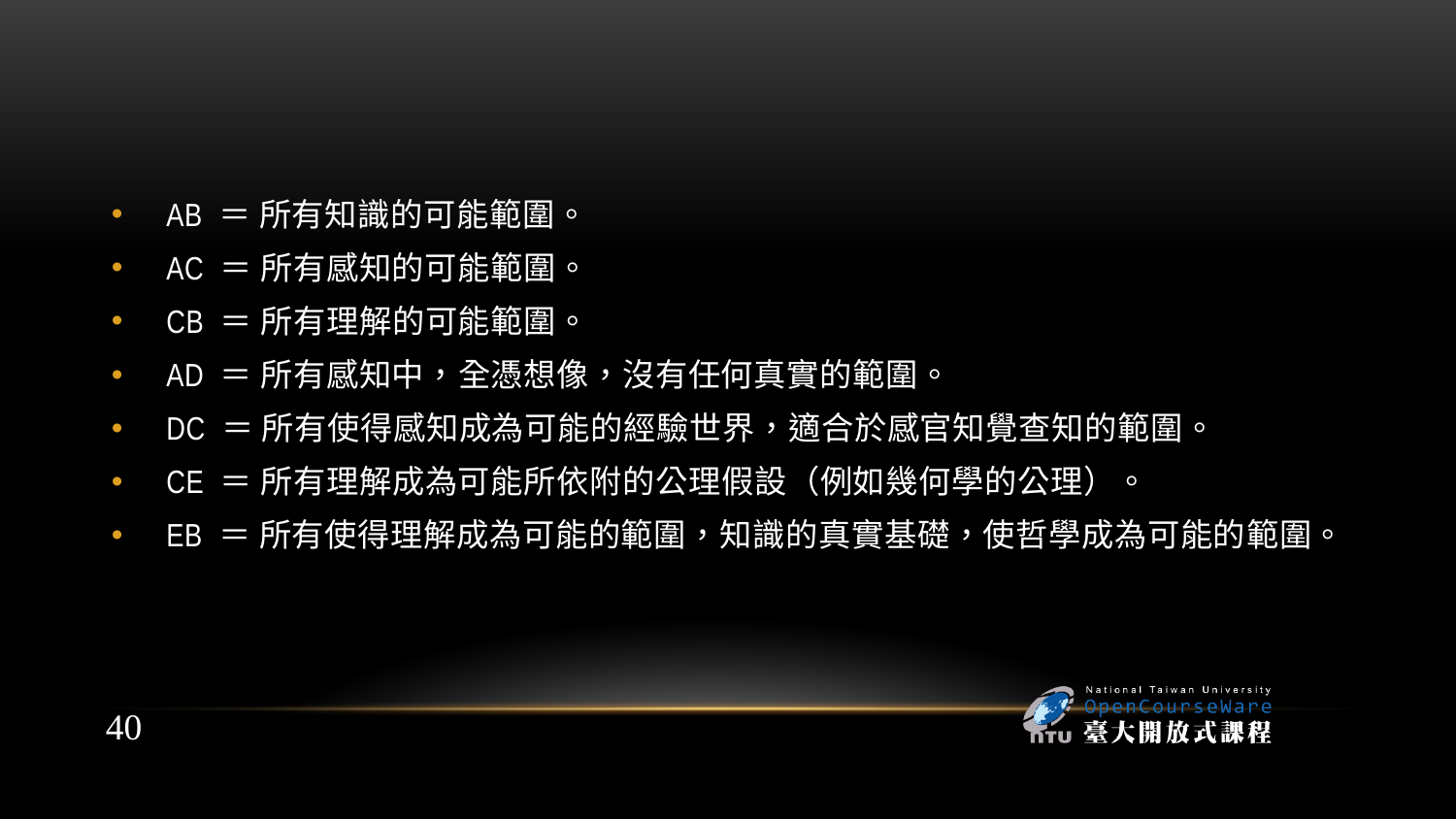

AB ＝ 所有知識的可能範圍。
AC ＝ 所有感知的可能範圍。
CB ＝ 所有理解的可能範圍。
AD ＝ 所有感知中，全憑想像，沒有任何真實的範圍。
DC ＝ 所有使得感知成為可能的經驗世界，適合於感官知覺查知的範圍。
CE ＝ 所有理解成為可能所依附的公理假設（例如幾何學的公理）。
EB ＝ 所有使得理解成為可能的範圍，知識的真實基礎，使哲學成為可能的範圍。
40